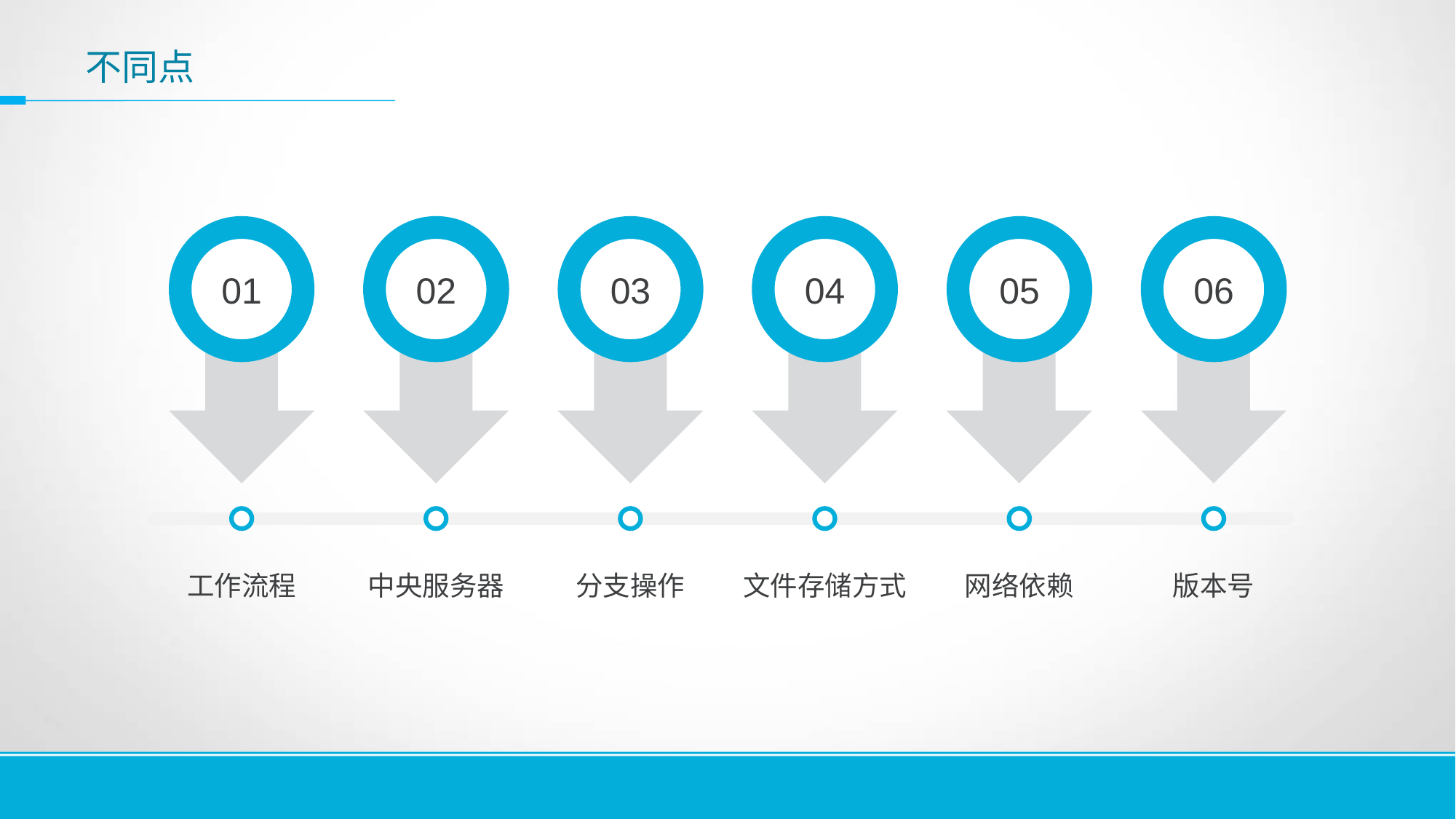

不同点
01

工作流程
02

中央服务器
03

分支操作
04

文件存储方式
05

网络依赖
06

版本号